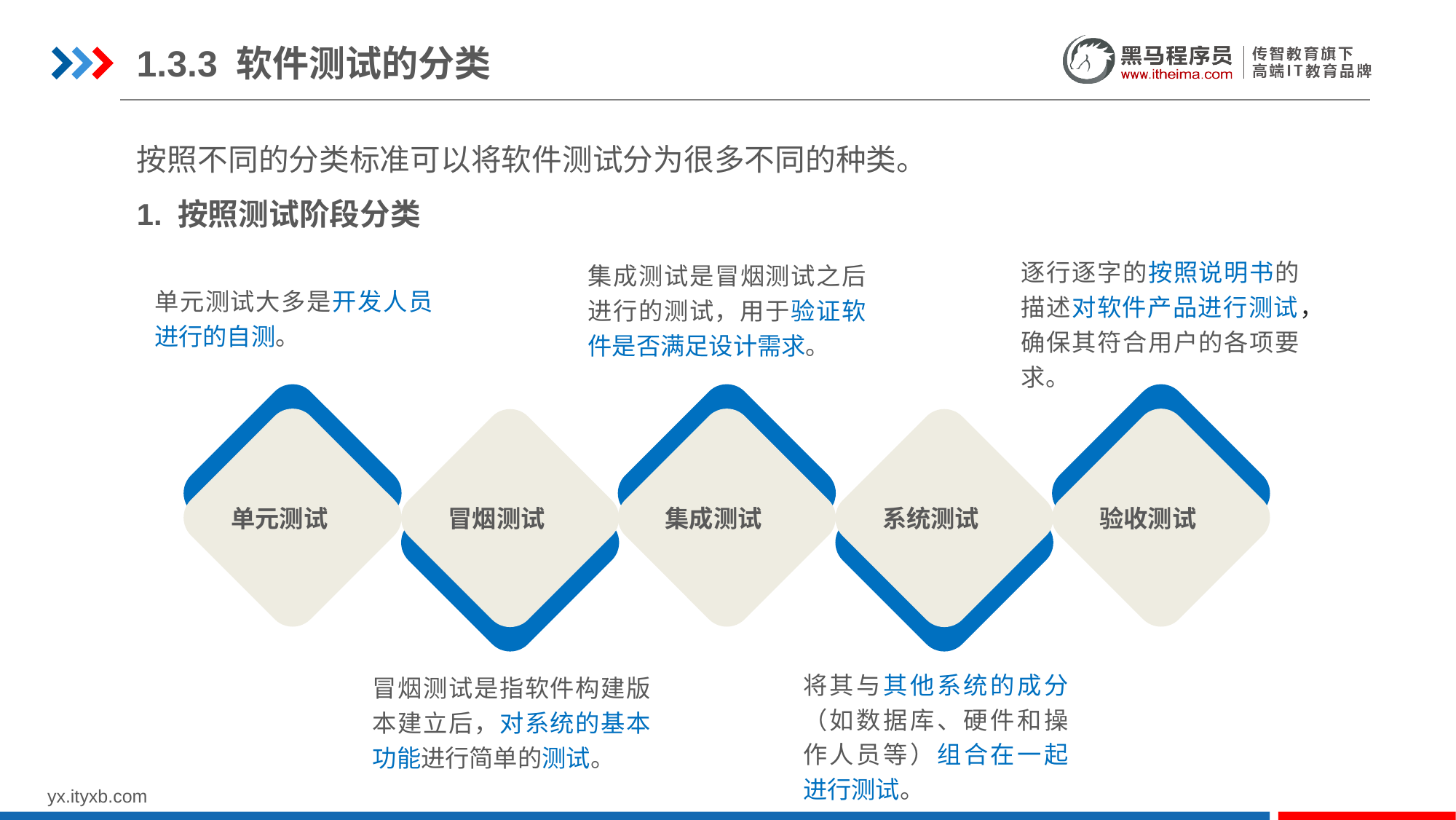

1.3.3 软件测试的分类
按照不同的分类标准可以将软件测试分为很多不同的种类。
1. 按照测试阶段分类
逐行逐字的按照说明书的描述对软件产品进行测试，确保其符合用户的各项要求。
集成测试是冒烟测试之后进行的测试，用于验证软件是否满足设计需求。
单元测试大多是开发人员进行的自测。

单元测试
冒烟测试
集成测试
系统测试
验收测试
将其与其他系统的成分（如数据库、硬件和操作人员等）组合在一起进行测试。
冒烟测试是指软件构建版本建立后，对系统的基本功能进行简单的测试。